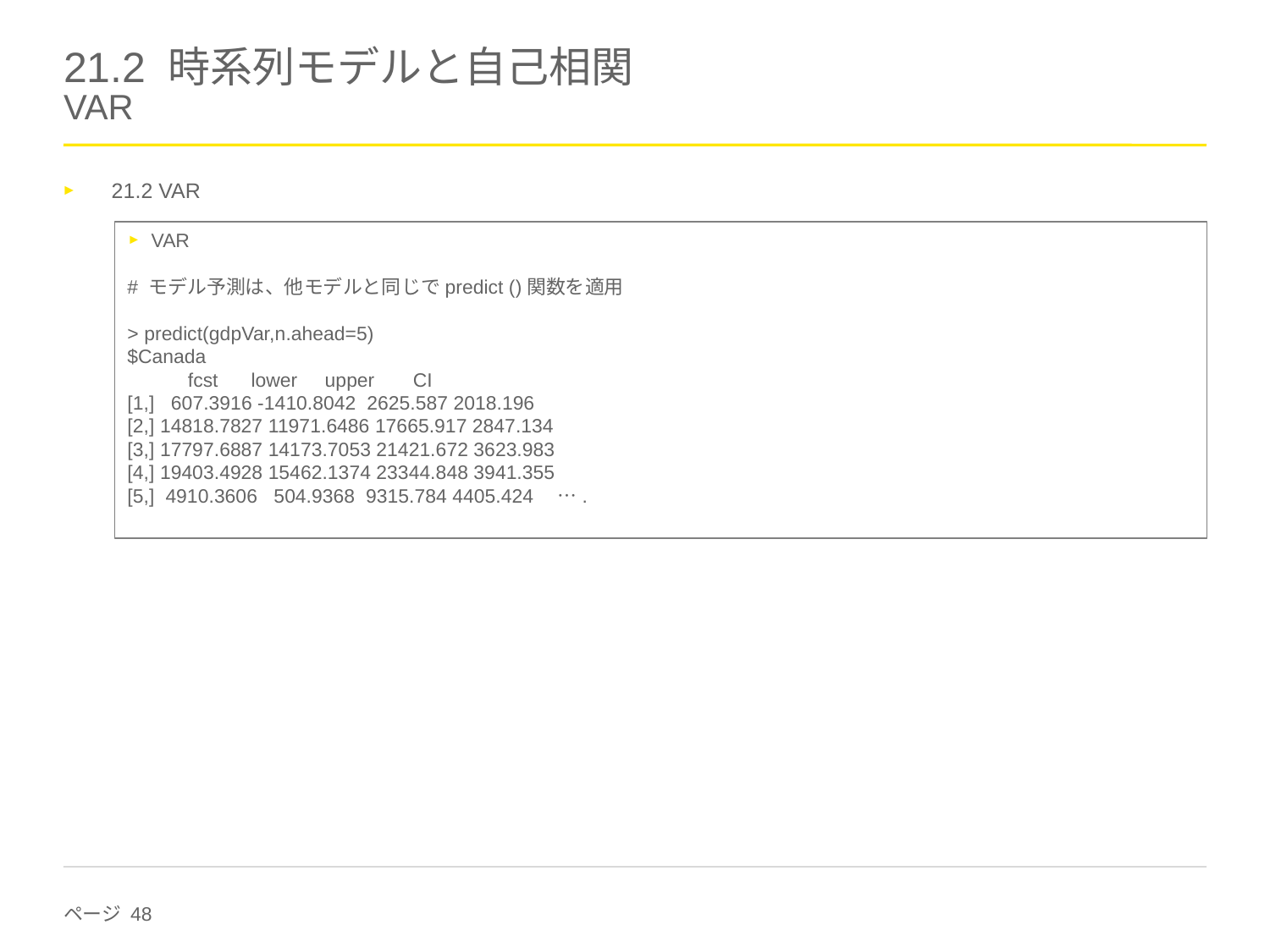

# 21.2 時系列モデルと自己相関 VAR
21.2 VAR

VAR

# モデル予測は、他モデルと同じでpredict ()関数を適用

> predict(gdpVar,n.ahead=5)
$Canada
           fcst      lower     upper       CI
[1,]   607.3916 -1410.8042  2625.587 2018.196
[2,] 14818.7827 11971.6486 17665.917 2847.134
[3,] 17797.6887 14173.7053 21421.672 3623.983
[4,] 19403.4928 15462.1374 23344.848 3941.355
[5,]  4910.3606   504.9368  9315.784 4405.424　….